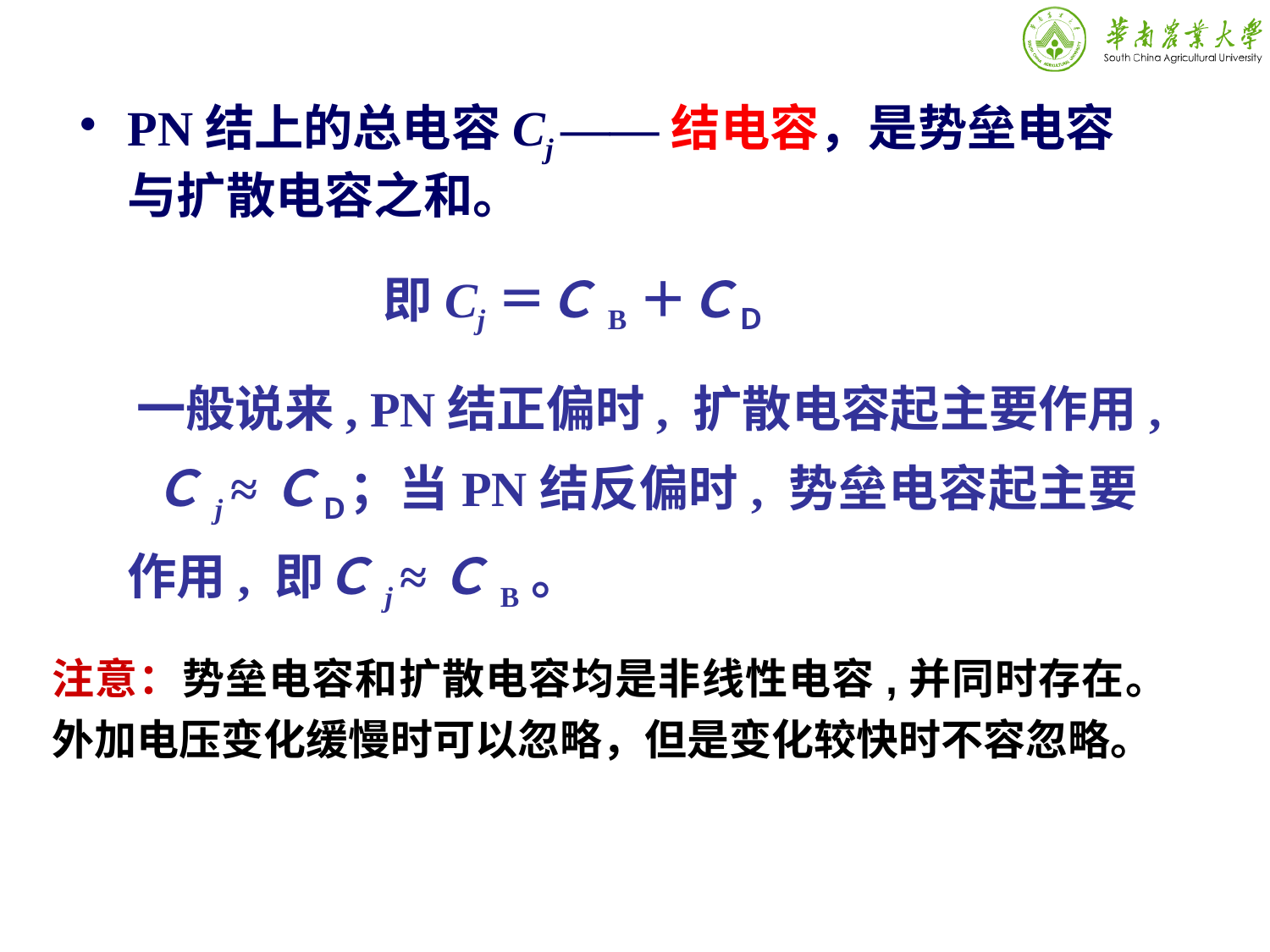

PN结上的总电容Cj ——结电容，是势垒电容与扩散电容之和。
                          即Cj＝ＣB＋ＣＤ
    一般说来, PN结正偏时, 扩散电容起主要作用, Ｃj ≈ＣＤ；当PN结反偏时, 势垒电容起主要作用, 即Ｃj ≈ＣB。

注意：势垒电容和扩散电容均是非线性电容,并同时存在。外加电压变化缓慢时可以忽略，但是变化较快时不容忽略。